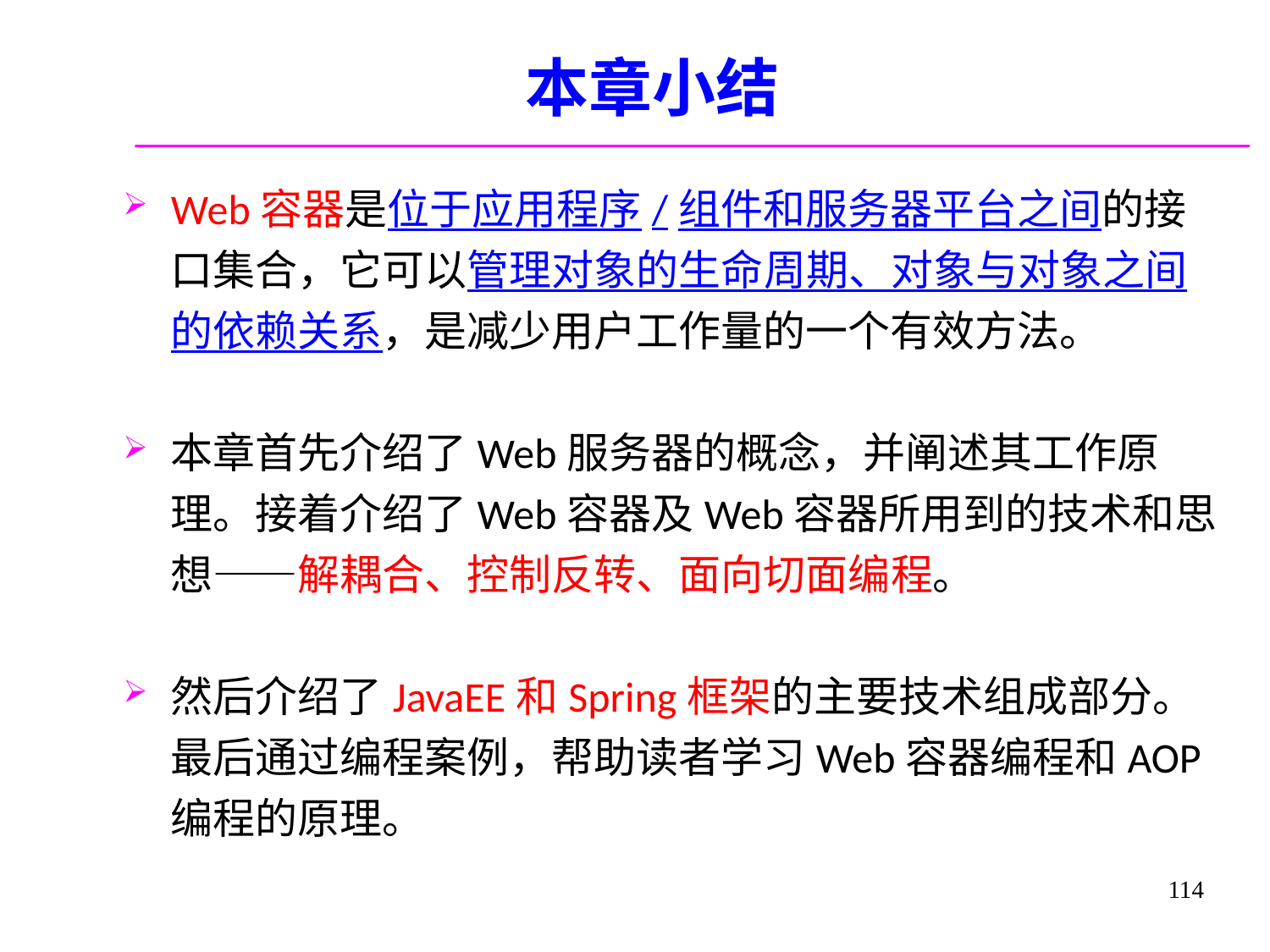

# 本章小结
Web容器是位于应用程序/组件和服务器平台之间的接口集合，它可以管理对象的生命周期、对象与对象之间的依赖关系，是减少用户工作量的一个有效方法。

本章首先介绍了Web服务器的概念，并阐述其工作原理。接着介绍了Web容器及Web容器所用到的技术和思想——解耦合、控制反转、面向切面编程。

然后介绍了JavaEE和Spring框架的主要技术组成部分。最后通过编程案例，帮助读者学习Web容器编程和AOP编程的原理。
114